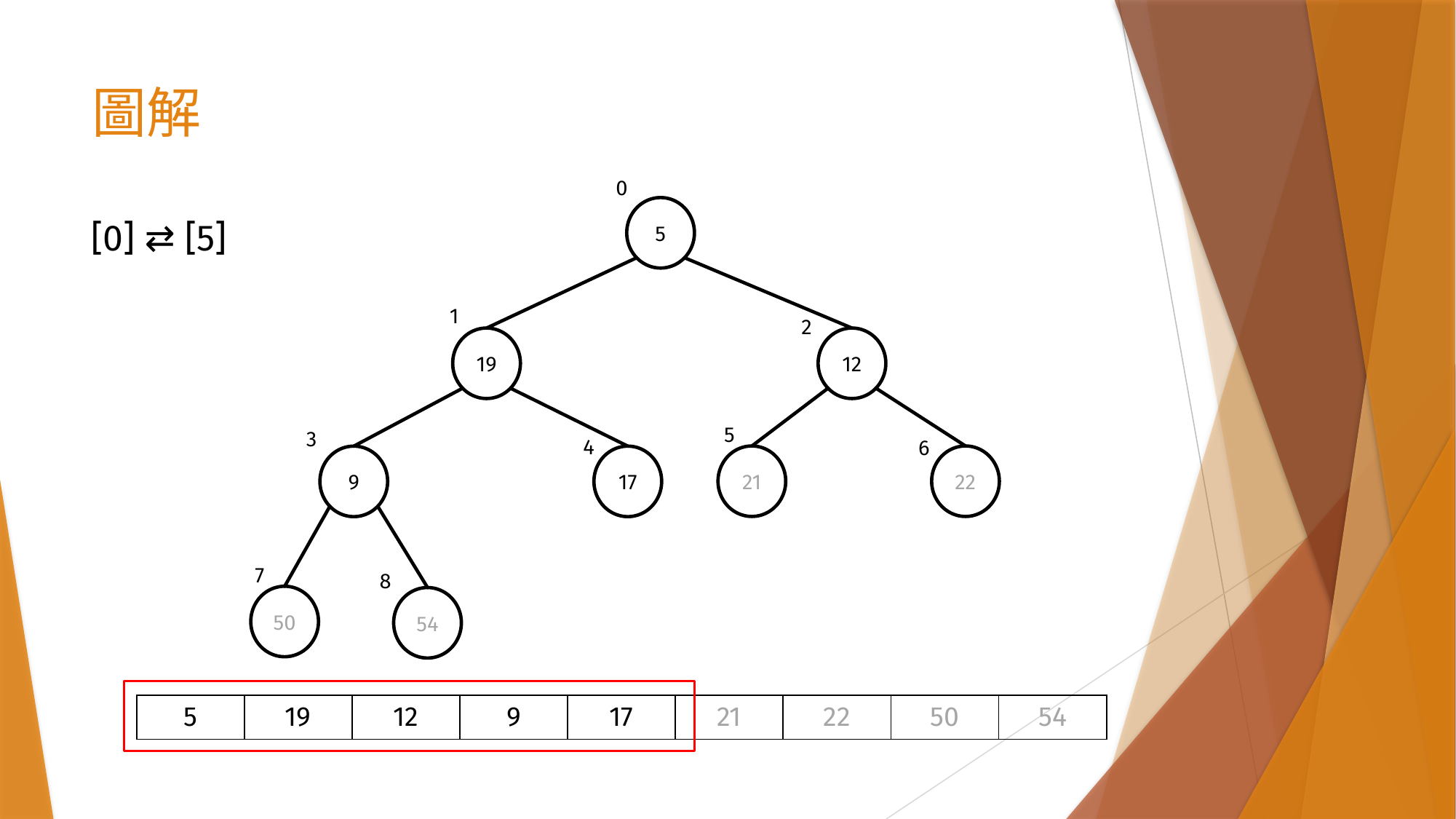

# 圖解
0
5
1
2
19
12
5
3
4
6
21
22
9
17
7
8
50
54
[0] ⇄ [5]

| 5 | 19 | 12 | 9 | 17 | 21 | 22 | 50 | 54 |
| --- | --- | --- | --- | --- | --- | --- | --- | --- |